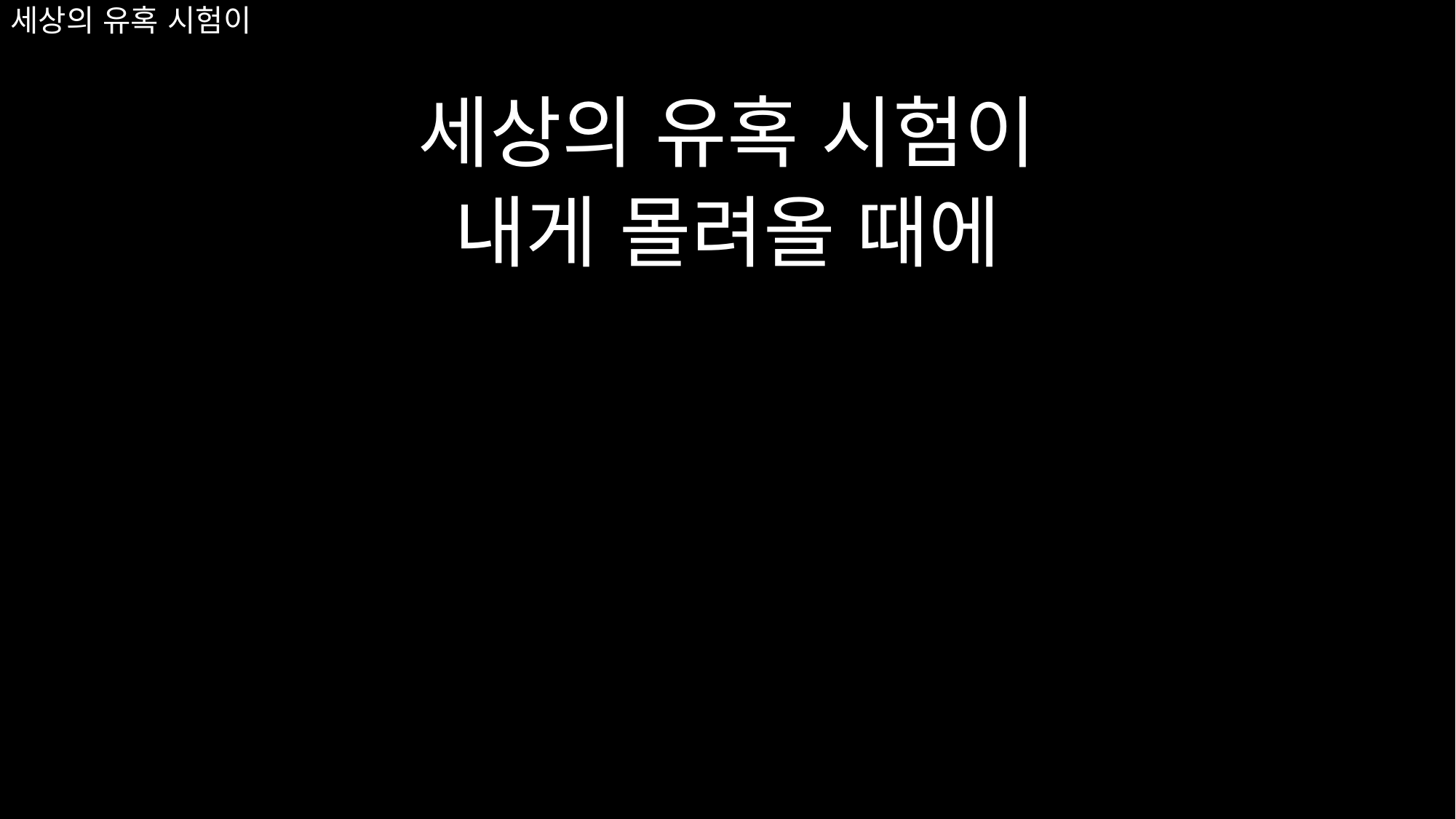

# 세상의 유혹 시험이
세상의 유혹 시험이
내게 몰려올 때에